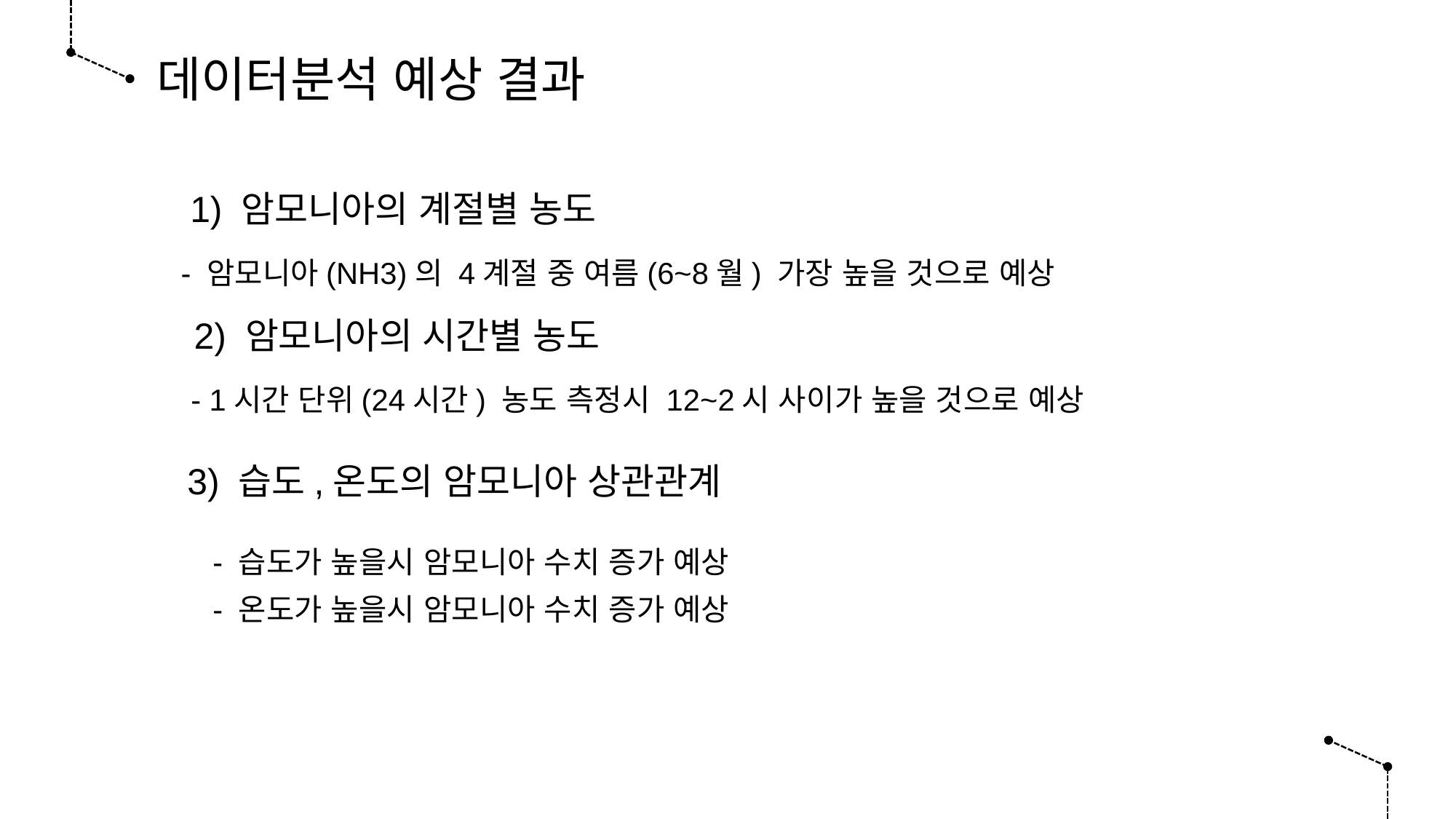

데이터분석 예상 결과
1) 암모니아의 계절별 농도
- 암모니아(NH3)의 4계절 중 여름(6~8월) 가장 높을 것으로 예상
2) 암모니아의 시간별 농도
- 1시간 단위(24시간) 농도 측정시 12~2시 사이가 높을 것으로 예상
3) 습도,온도의 암모니아 상관관계
- 습도가 높을시 암모니아 수치 증가 예상
- 온도가 높을시 암모니아 수치 증가 예상